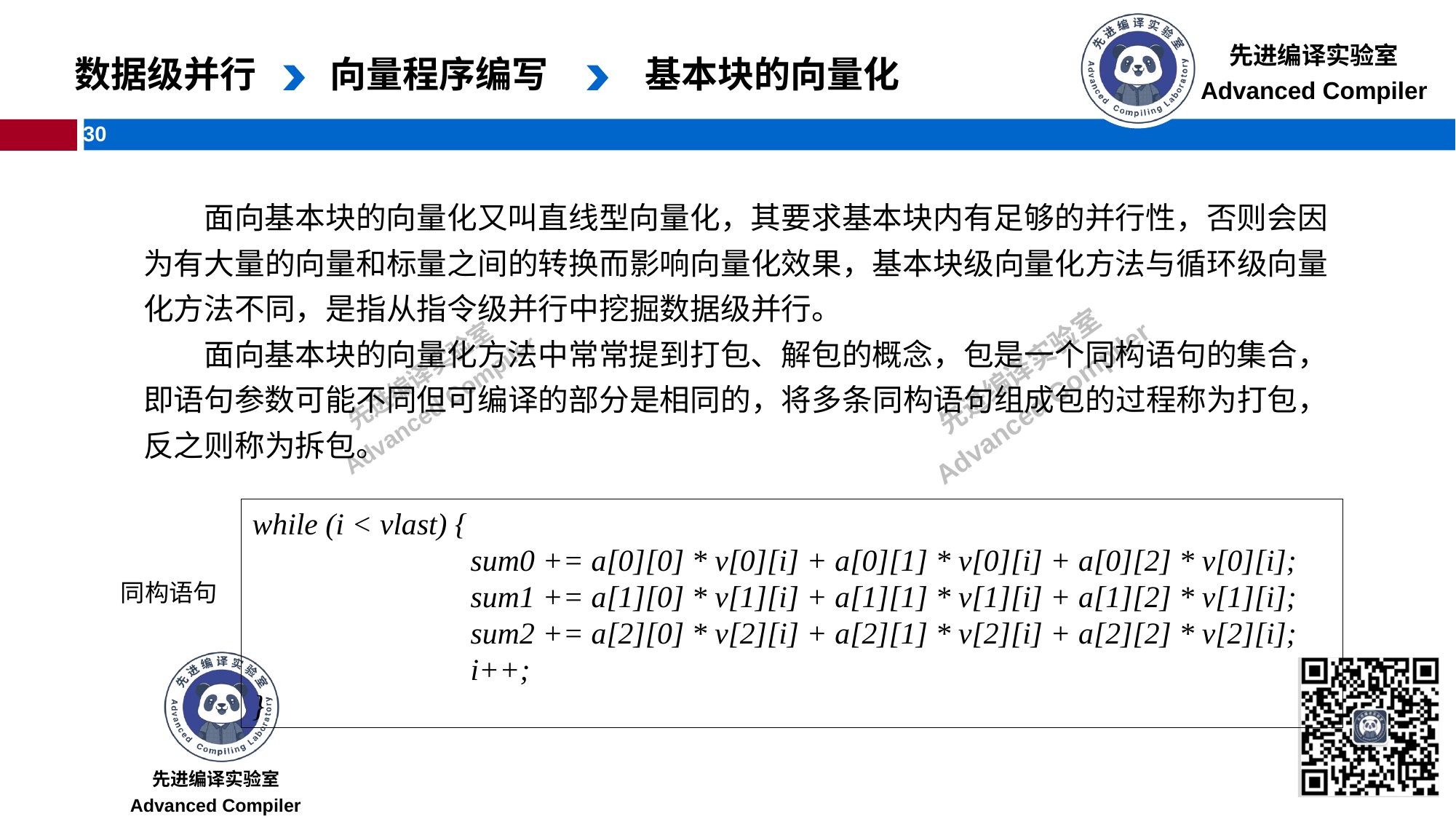

数据级并行
向量程序编写
基本块的向量化

面向基本块的向量化又叫直线型向量化，其要求基本块内有足够的并行性，否则会因为有大量的向量和标量之间的转换而影响向量化效果，基本块级向量化方法与循环级向量化方法不同，是指从指令级并行中挖掘数据级并行。
面向基本块的向量化方法中常常提到打包、解包的概念，包是一个同构语句的集合，即语句参数可能不同但可编译的部分是相同的，将多条同构语句组成包的过程称为打包，反之则称为拆包。
while (i < vlast) {
		sum0 += a[0][0] * v[0][i] + a[0][1] * v[0][i] + a[0][2] * v[0][i];
		sum1 += a[1][0] * v[1][i] + a[1][1] * v[1][i] + a[1][2] * v[1][i];
		sum2 += a[2][0] * v[2][i] + a[2][1] * v[2][i] + a[2][2] * v[2][i];
		i++;
}
同构语句